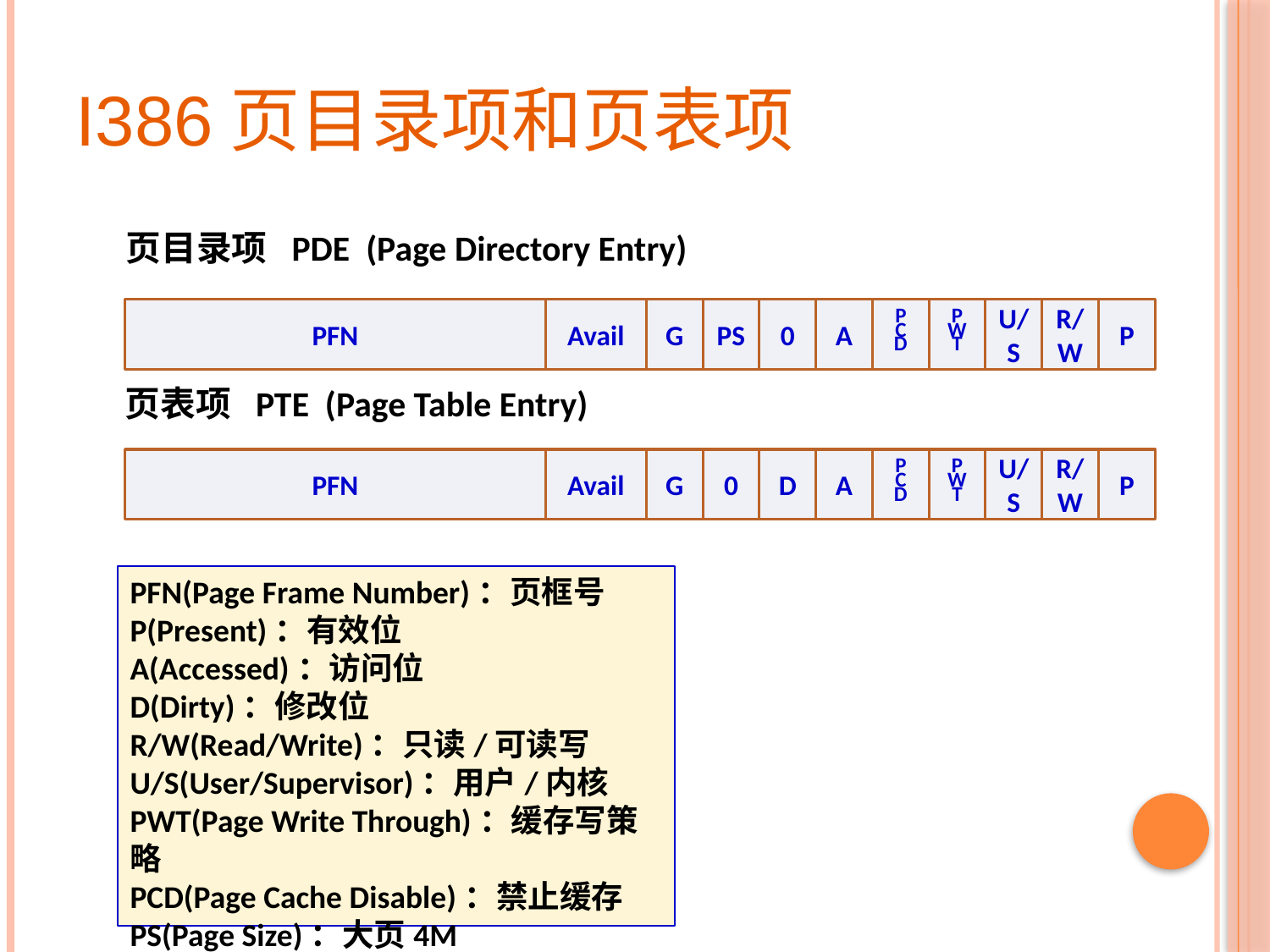

# i386页目录项和页表项
页目录项  PDE  (Page Directory Entry)
PFN
Avail
G
PS
0
A
P
C
D
P
W
T
U/S
R/W
P
页表项  PTE  (Page Table Entry)
PFN
Avail
G
0
D
A
P
C
D
P
W
T
U/S
R/W
P
PFN(Page Frame Number)：页框号
P(Present)：有效位
A(Accessed)：访问位
D(Dirty)：修改位
R/W(Read/Write)：只读/可读写
U/S(User/Supervisor)：用户/内核
PWT(Page Write Through)：缓存写策略
PCD(Page Cache Disable)：禁止缓存
PS(Page Size)：大页4M